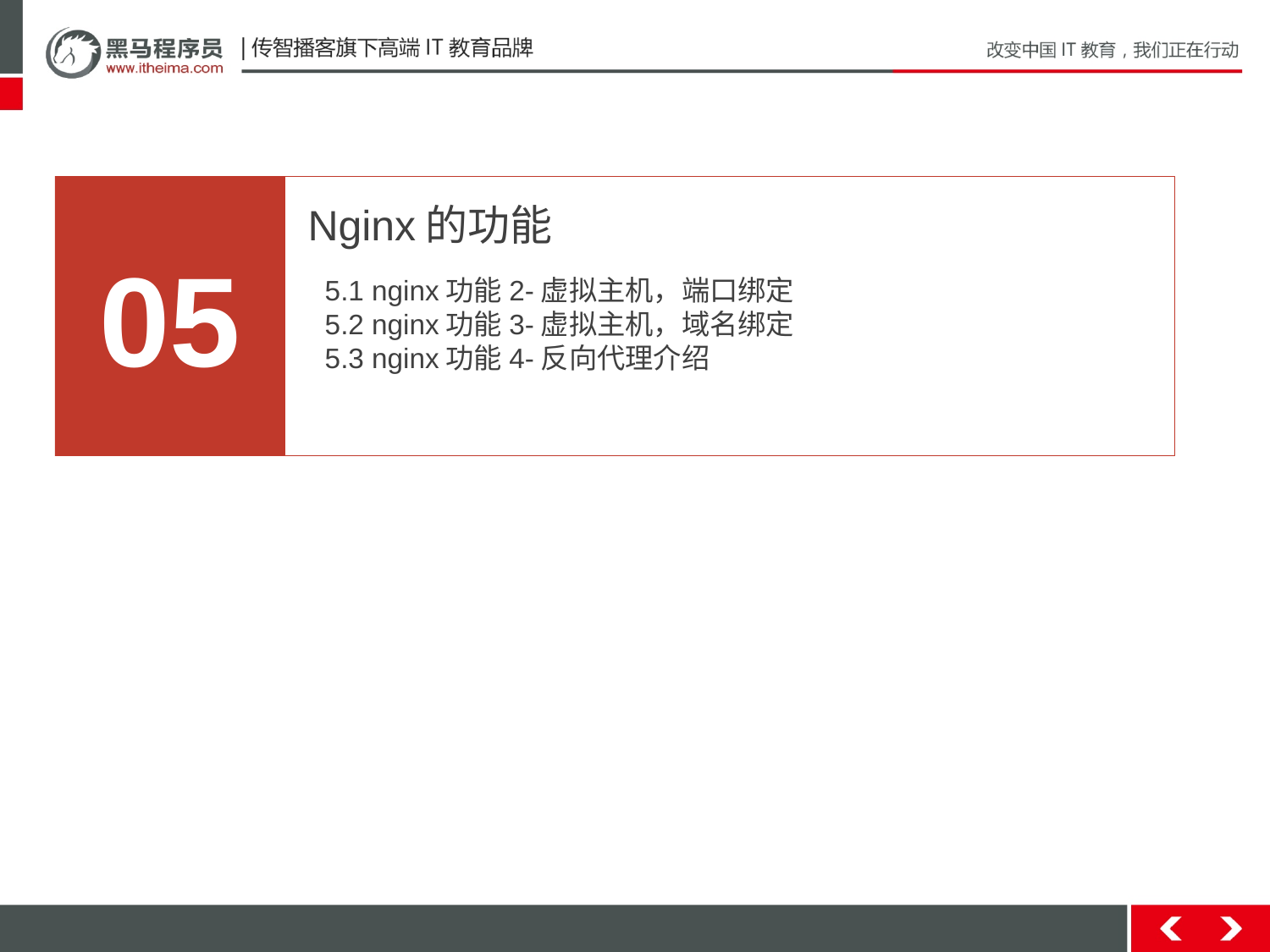

05

Nginx的功能
5.1 nginx功能2-虚拟主机，端口绑定
5.2 nginx功能3-虚拟主机，域名绑定
5.3 nginx功能4-反向代理介绍